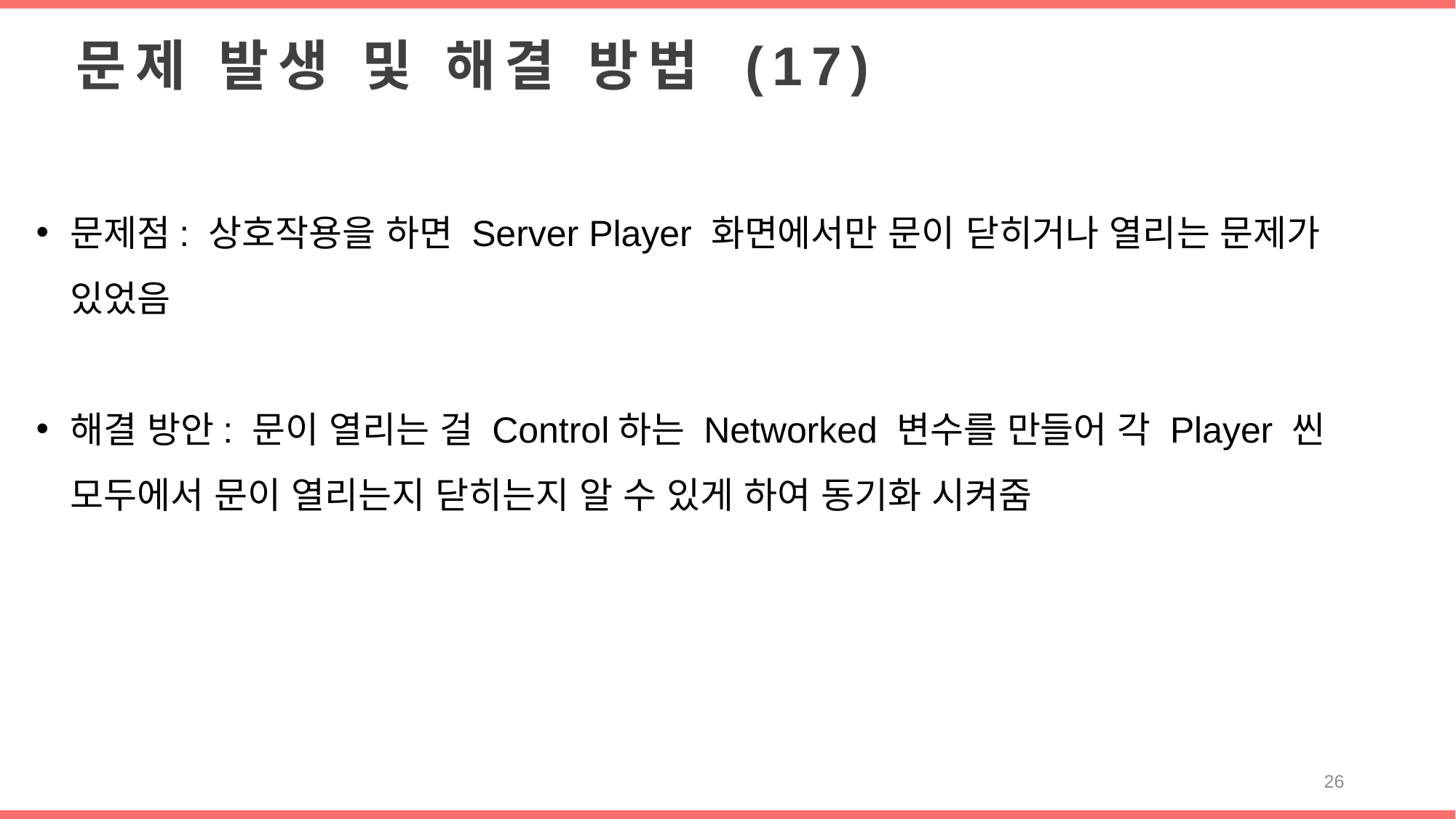

문제 발생 및 해결 방법 (17)
문제점: 상호작용을 하면 Server Player 화면에서만 문이 닫히거나 열리는 문제가 있었음

해결 방안: 문이 열리는 걸 Control하는 Networked 변수를 만들어 각 Player 씬 모두에서 문이 열리는지 닫히는지 알 수 있게 하여 동기화 시켜줌
26